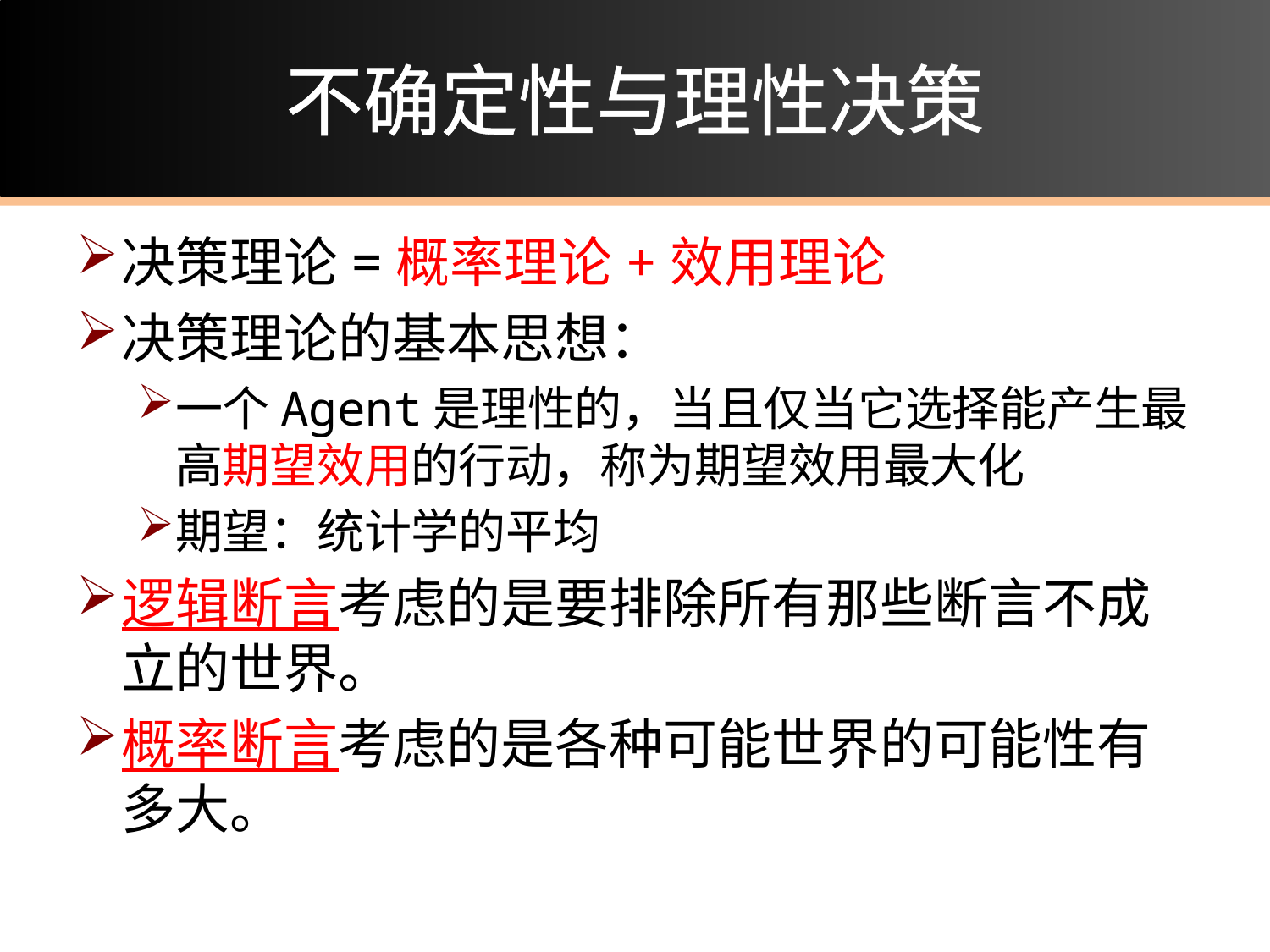

# 不确定性与理性决策
决策理论=概率理论+效用理论
决策理论的基本思想：
一个Agent是理性的，当且仅当它选择能产生最高期望效用的行动，称为期望效用最大化
期望：统计学的平均
逻辑断言考虑的是要排除所有那些断言不成立的世界。
概率断言考虑的是各种可能世界的可能性有多大。